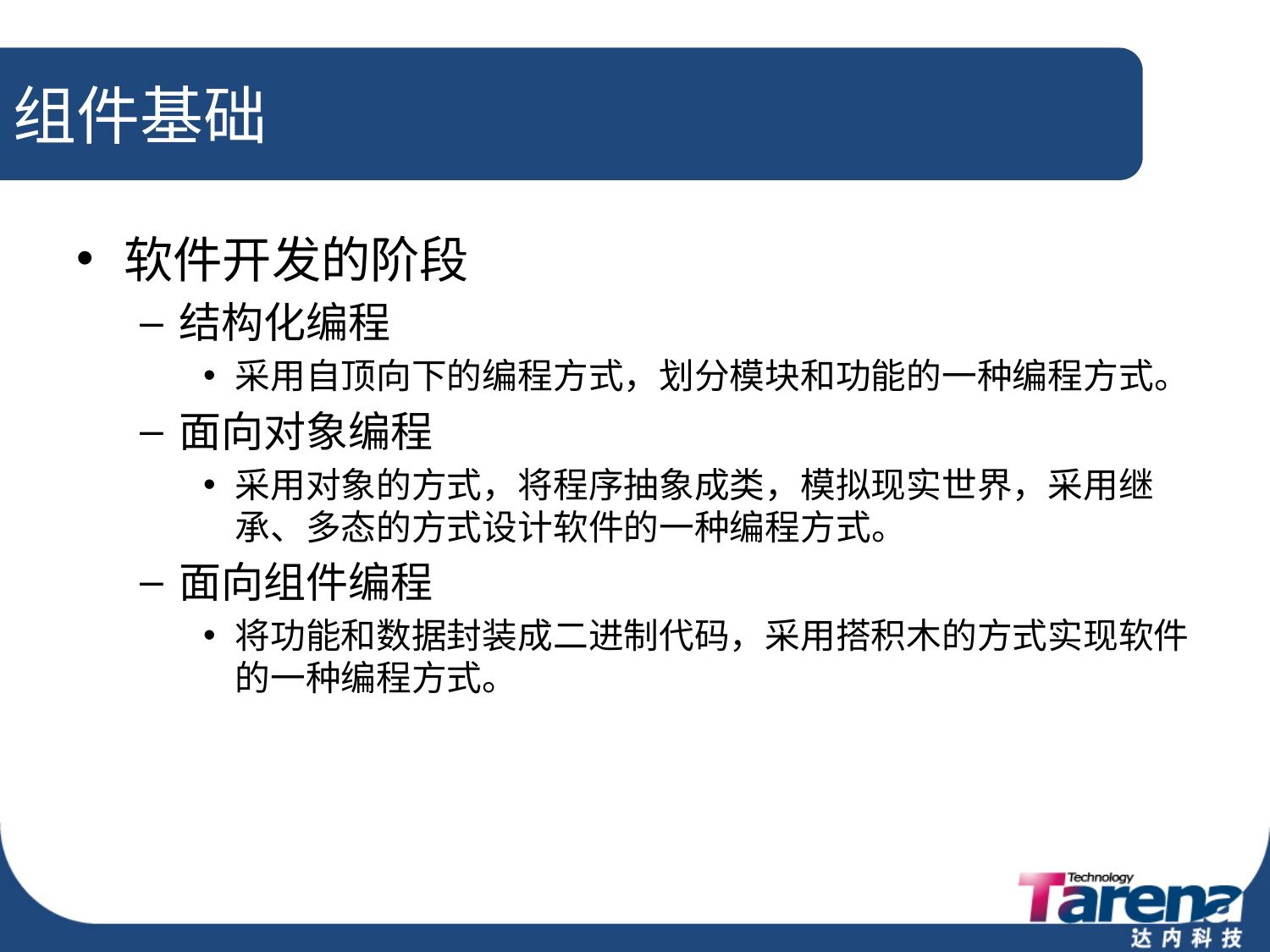

# 组件基础
软件开发的阶段
结构化编程
采用自顶向下的编程方式，划分模块和功能的一种编程方式。
面向对象编程
采用对象的方式，将程序抽象成类，模拟现实世界，采用继承、多态的方式设计软件的一种编程方式。
面向组件编程
将功能和数据封装成二进制代码，采用搭积木的方式实现软件的一种编程方式。